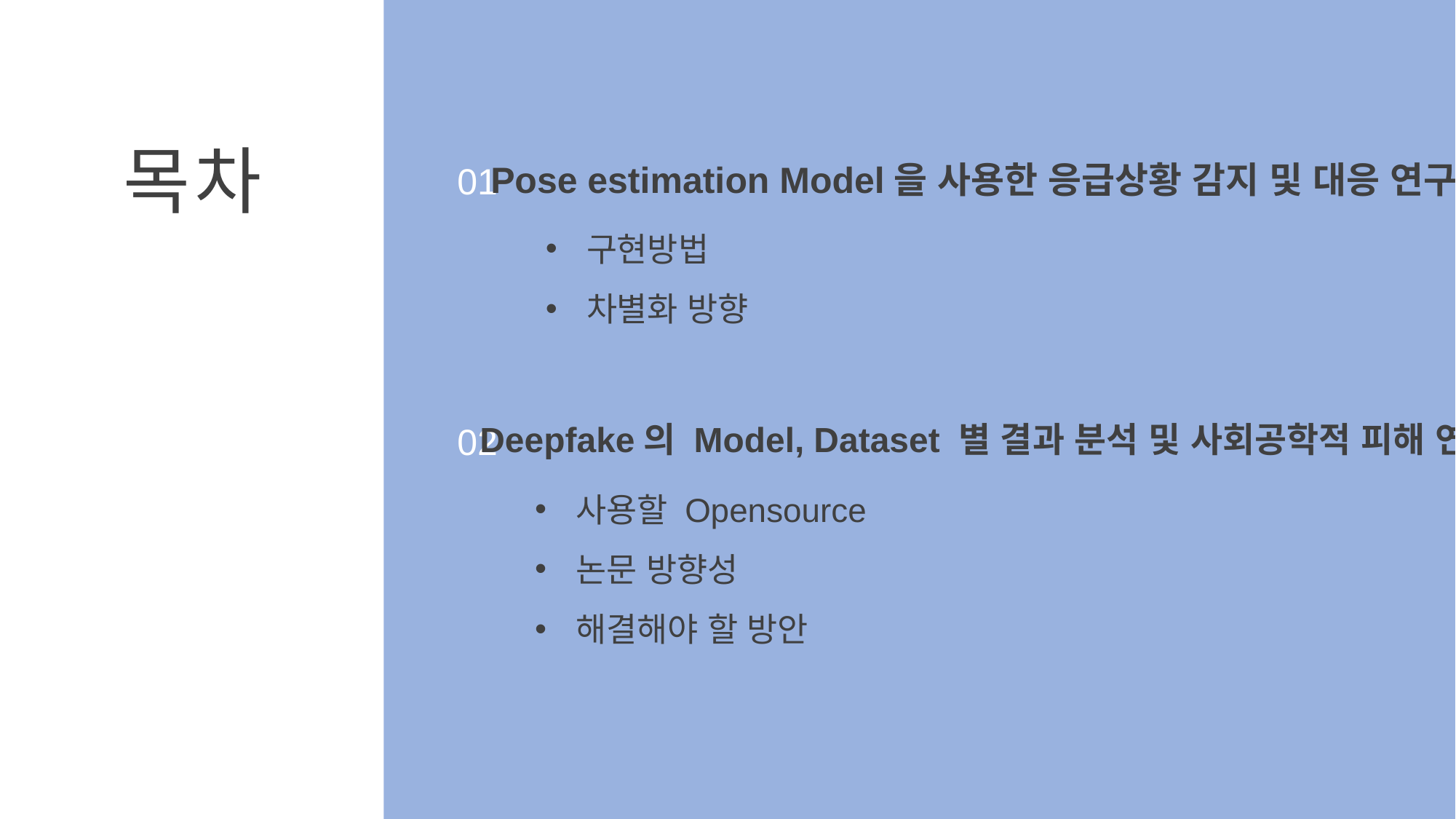

목차
Pose estimation Model을 사용한 응급상황 감지 및 대응 연구
01
구현방법
차별화 방향
Deepfake의 Model, Dataset 별 결과 분석 및 사회공학적 피해 연구
02
사용할 Opensource
논문 방향성
해결해야 할 방안